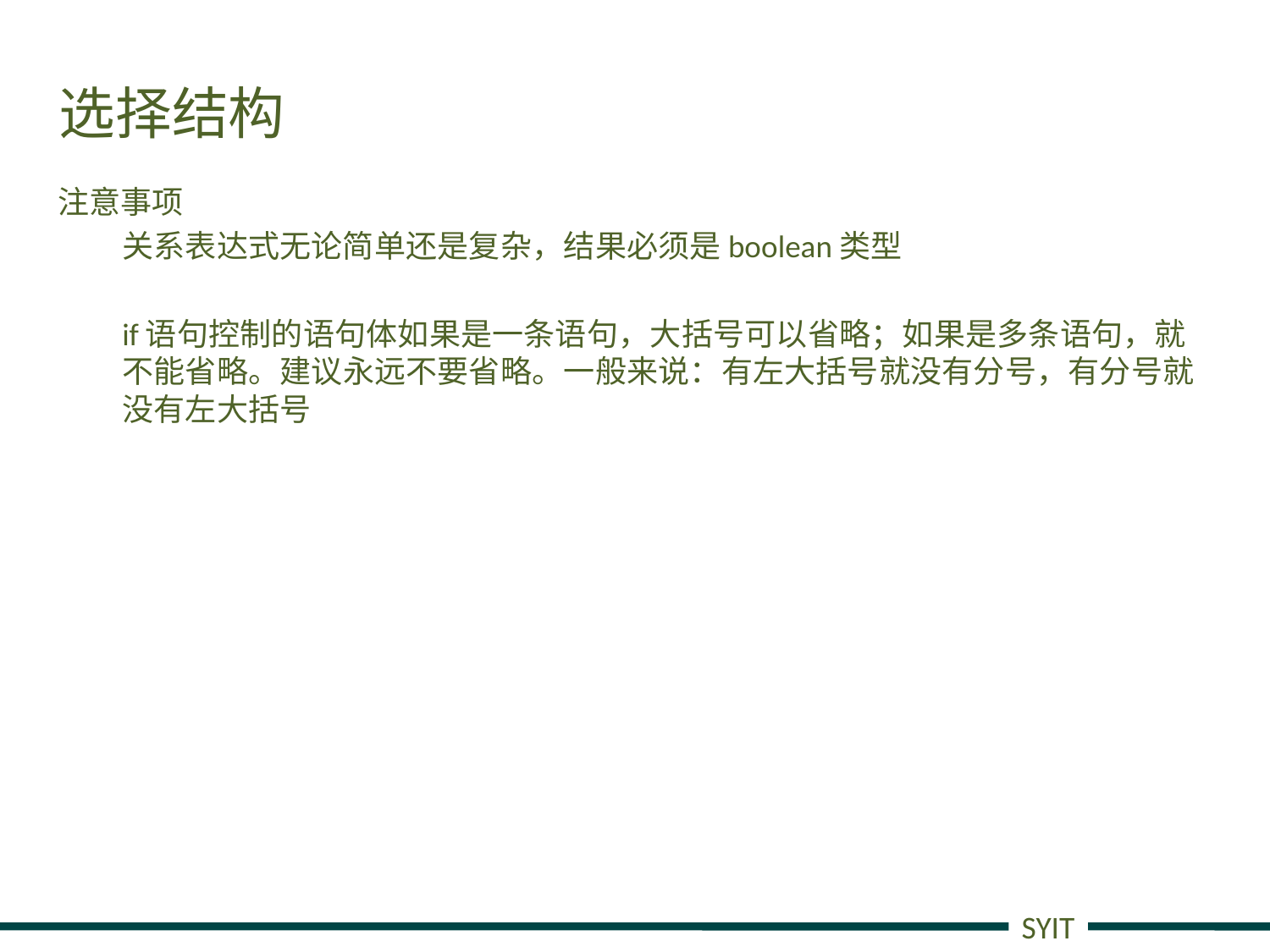

# 选择结构
注意事项
	关系表达式无论简单还是复杂，结果必须是boolean类型

	if语句控制的语句体如果是一条语句，大括号可以省略；如果是多条语句，就不能省略。建议永远不要省略。一般来说：有左大括号就没有分号，有分号就没有左大括号

SYIT